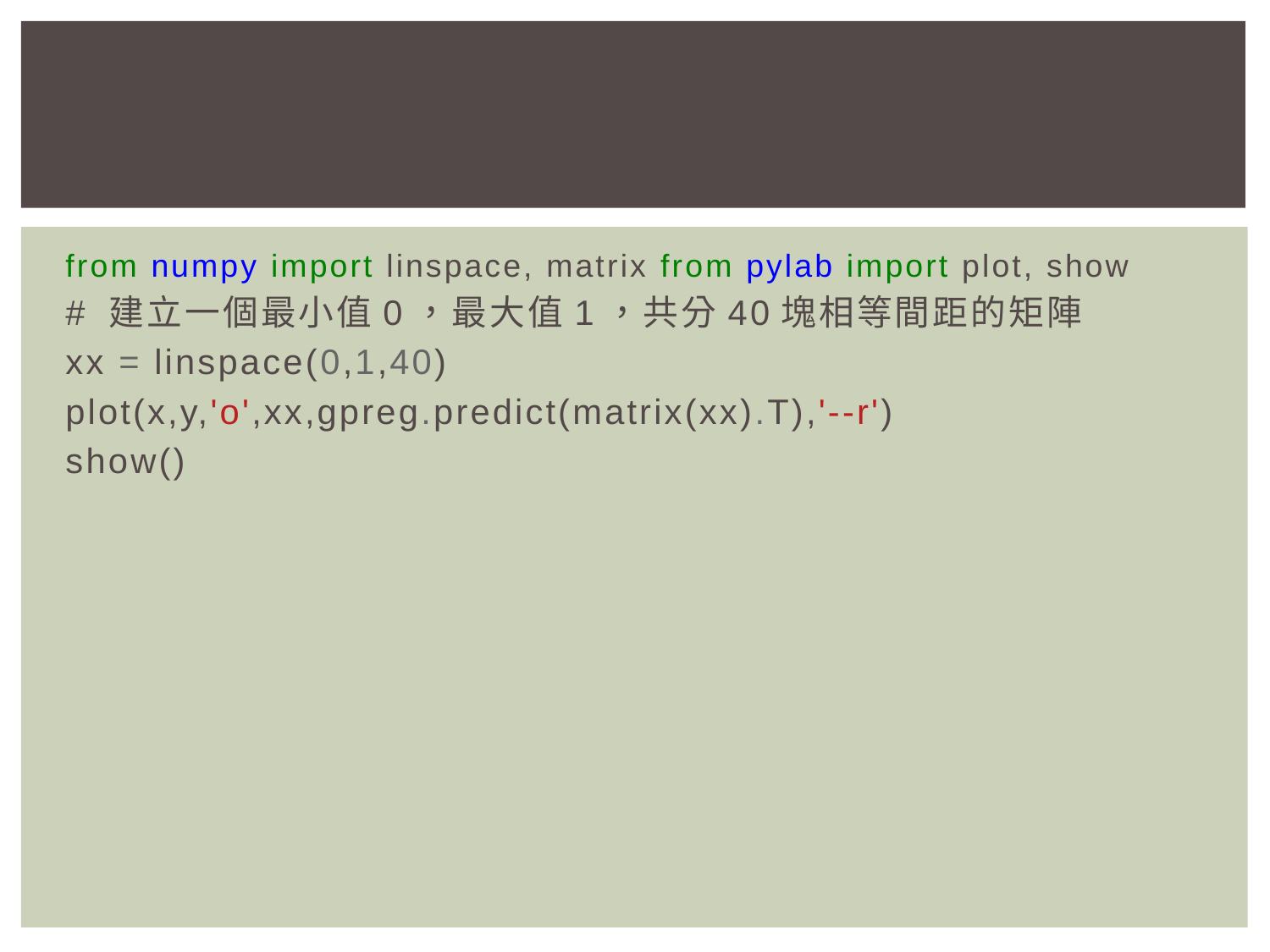

#
from numpy import linspace, matrix from pylab import plot, show
# 建立一個最小值0，最大值1，共分40塊相等間距的矩陣
xx = linspace(0,1,40)
plot(x,y,'o',xx,gpreg.predict(matrix(xx).T),'--r')
show()